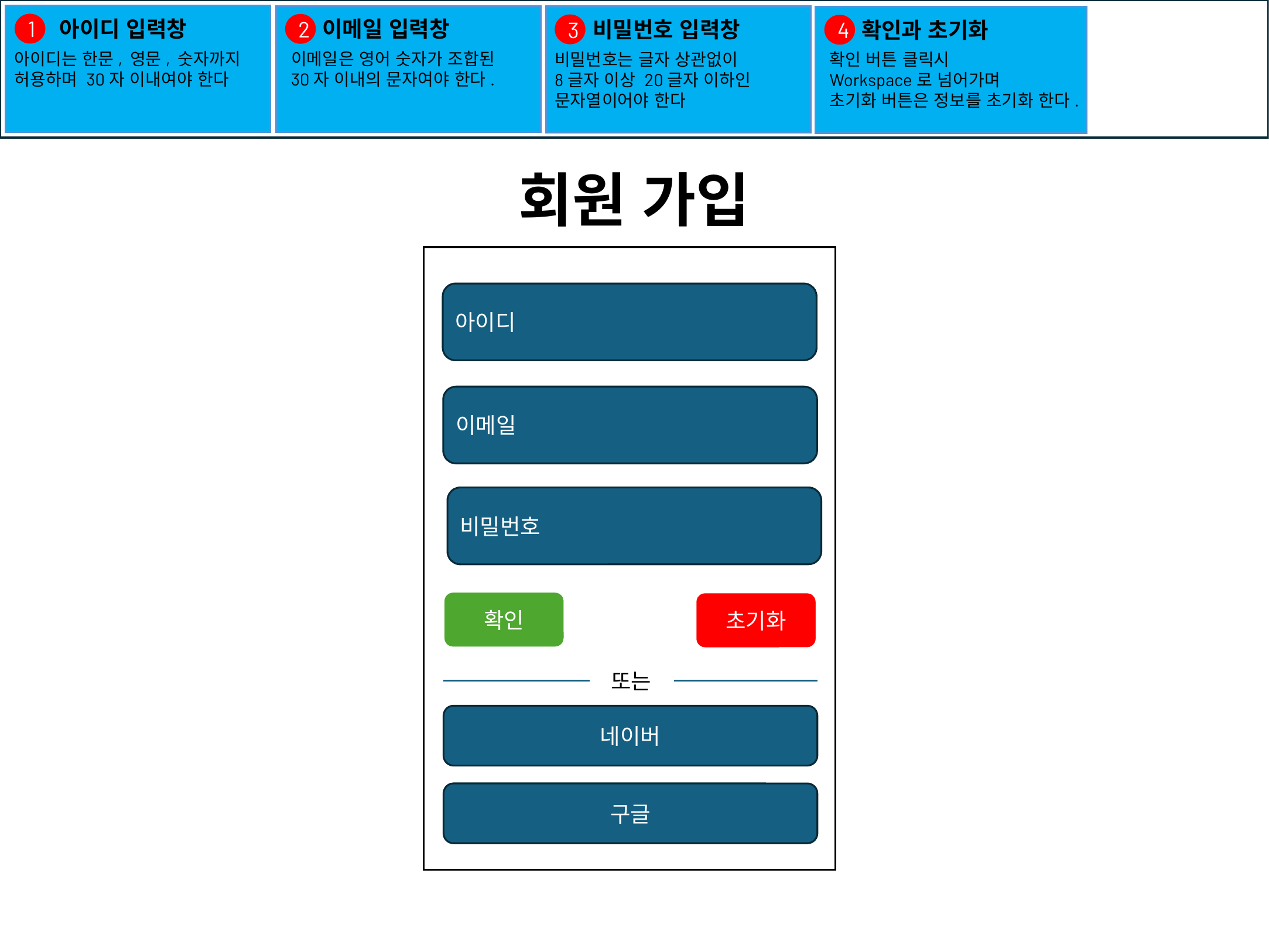

아이디 입력창
이메일 입력창
비밀번호 입력창
확인과 초기화
1
2
3
4
아이디는 한문, 영문, 숫자까지
허용하며 30자 이내여야 한다
이메일은 영어 숫자가 조합된
30자 이내의 문자여야 한다.
비밀번호는 글자 상관없이
8글자 이상 20글자 이하인
문자열이어야 한다
확인 버튼 클릭시
Workspace로 넘어가며
초기화 버튼은 정보를 초기화 한다.
회원 가입

아이디
이메일
비밀번호
확인
초기화
또는
네이버
구글